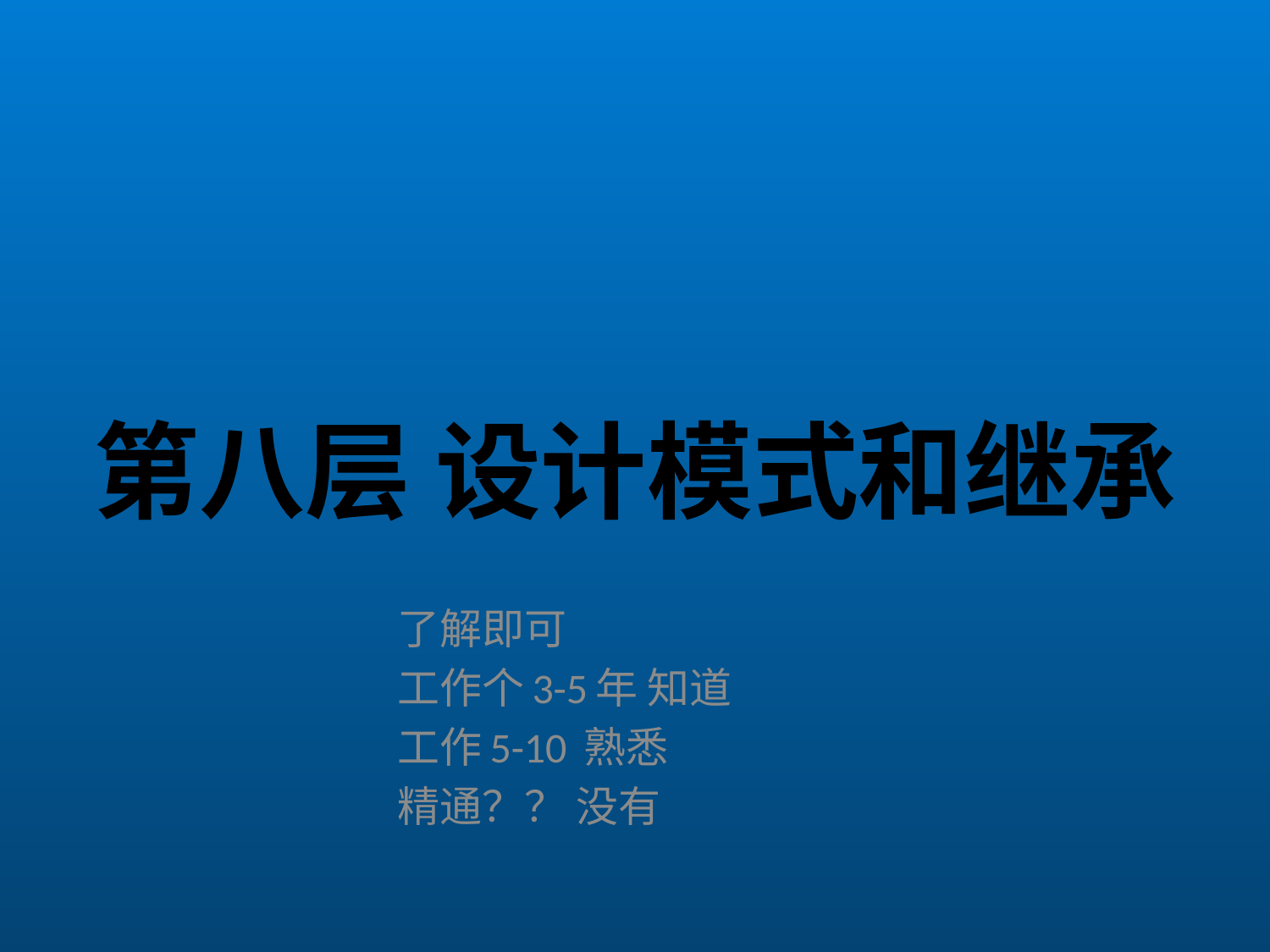

# 第八层 设计模式和继承
了解即可
工作个3-5年 知道
工作5-10 熟悉
精通？？ 没有